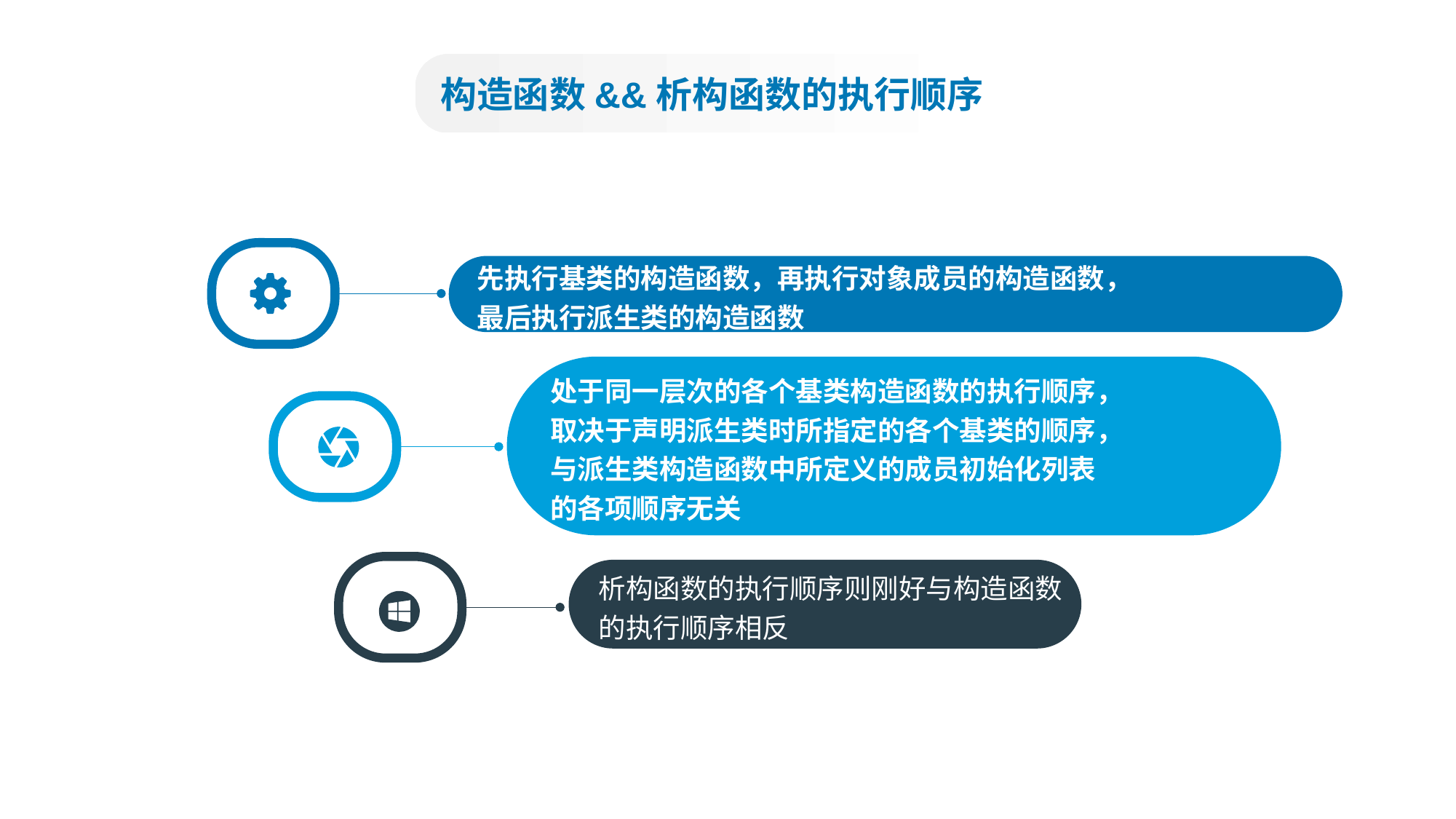

构造函数&&析构函数的执行顺序

先执行基类的构造函数，再执行对象成员的构造函数，
最后执行派生类的构造函数
处于同一层次的各个基类构造函数的执行顺序，
取决于声明派生类时所指定的各个基类的顺序，
与派生类构造函数中所定义的成员初始化列表
的各项顺序无关

析构函数的执行顺序则刚好与构造函数
的执行顺序相反